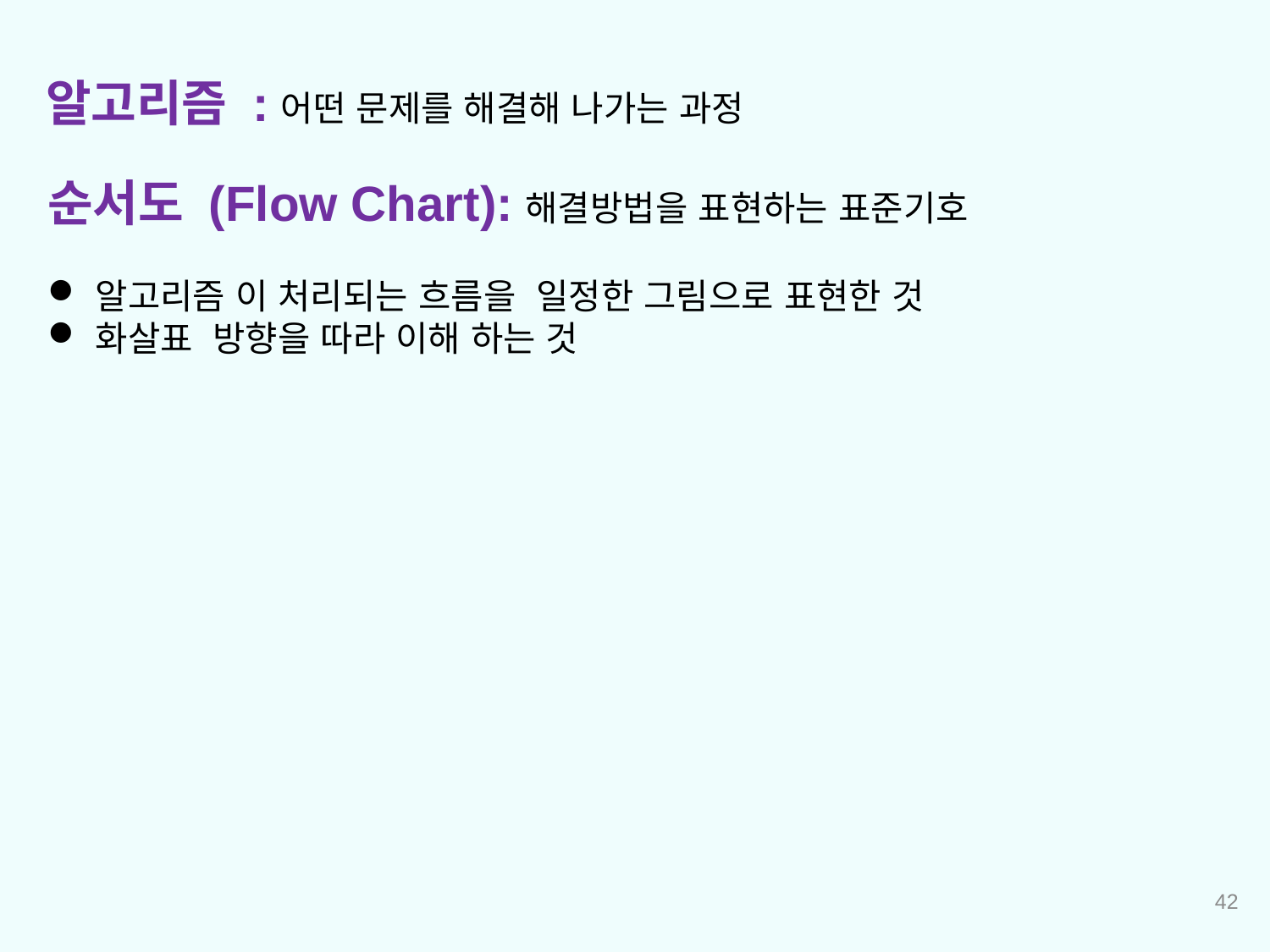

알고리즘 :어떤 문제를 해결해 나가는 과정
순서도 (Flow Chart):해결방법을 표현하는 표준기호

알고리즘 이 처리되는 흐름을  일정한 그림으로 표현한 것
화살표  방향을 따라 이해 하는 것
42